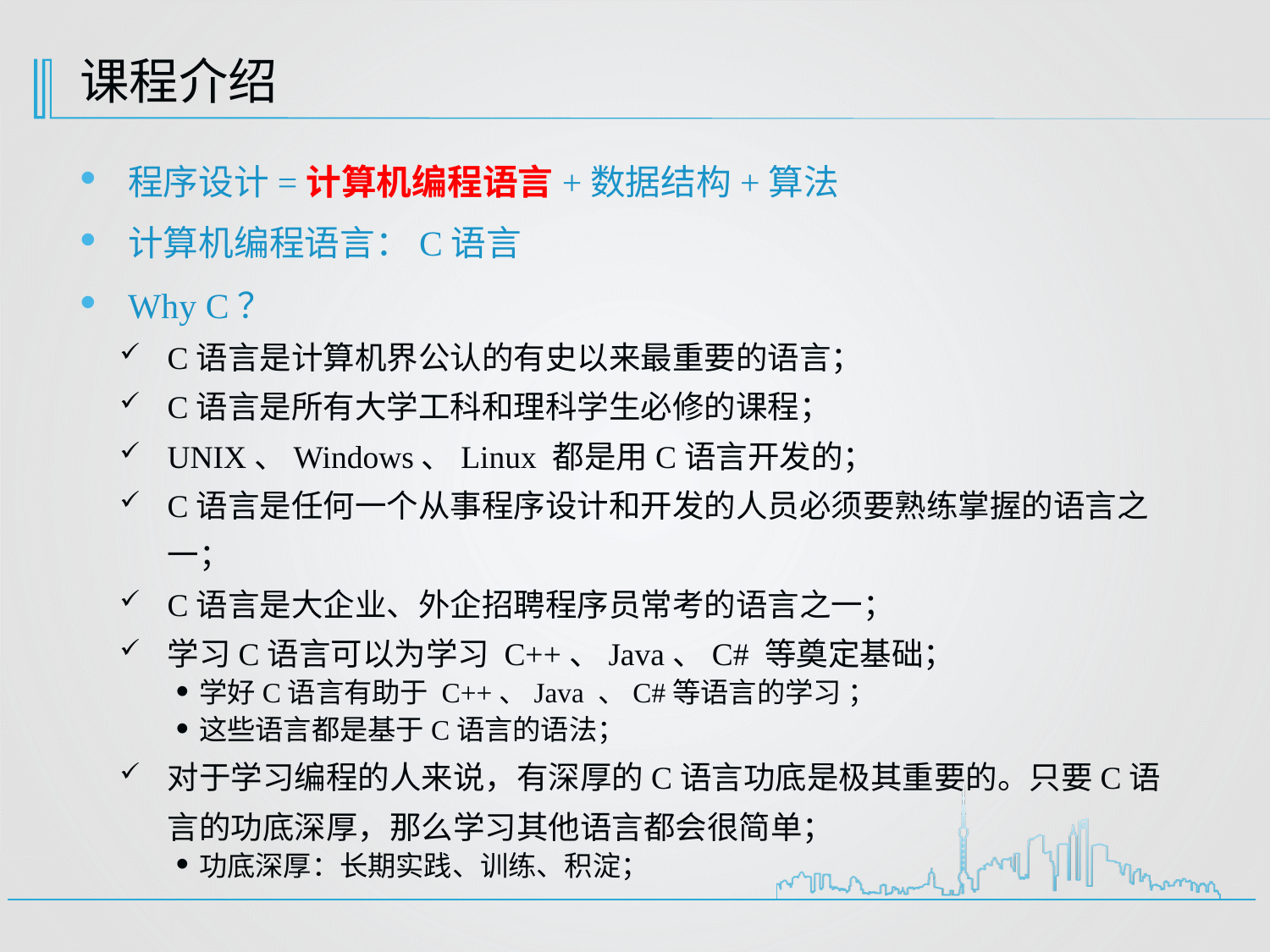

# 课程介绍
程序设计=计算机编程语言+数据结构+算法
计算机编程语言：C语言
Why C？
C语言是计算机界公认的有史以来最重要的语言；
C语言是所有大学工科和理科学生必修的课程；
UNIX、Windows、Linux 都是用C语言开发的；
C语言是任何一个从事程序设计和开发的人员必须要熟练掌握的语言之一；
C语言是大企业、外企招聘程序员常考的语言之一；
学习C语言可以为学习 C++、Java、C# 等奠定基础；
学好C语言有助于 C++、Java 、C#等语言的学习 ；
这些语言都是基于C语言的语法；
对于学习编程的人来说，有深厚的C语言功底是极其重要的。只要C语言的功底深厚，那么学习其他语言都会很简单；
功底深厚：长期实践、训练、积淀；